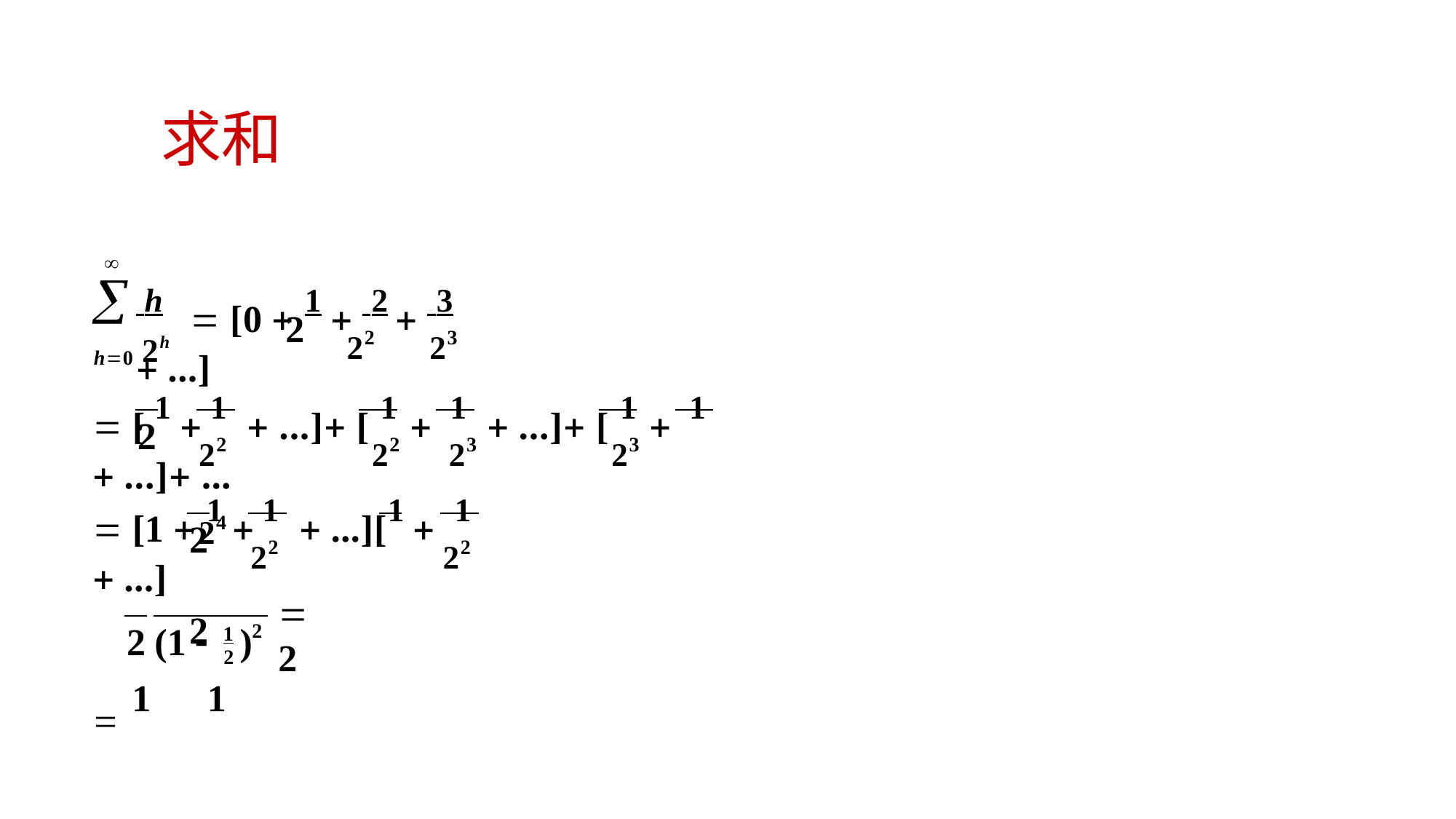

# 求和
∞
∑
 h	= [0 + 1 +  2	+  3	+ ...]
22	23
2
h=0 2h
= [ 1 +	1	+ ...]+ [ 1	+	1	+ ...]+ [ 1	+	1	+ ...]+ ...
22	22	23	23	24
2

= [1 + 1 +	1	+ ...][1 +	1	+ ...]
22
22
2	2
= 1	1

= 2
2 (1 −	)
2

1
2